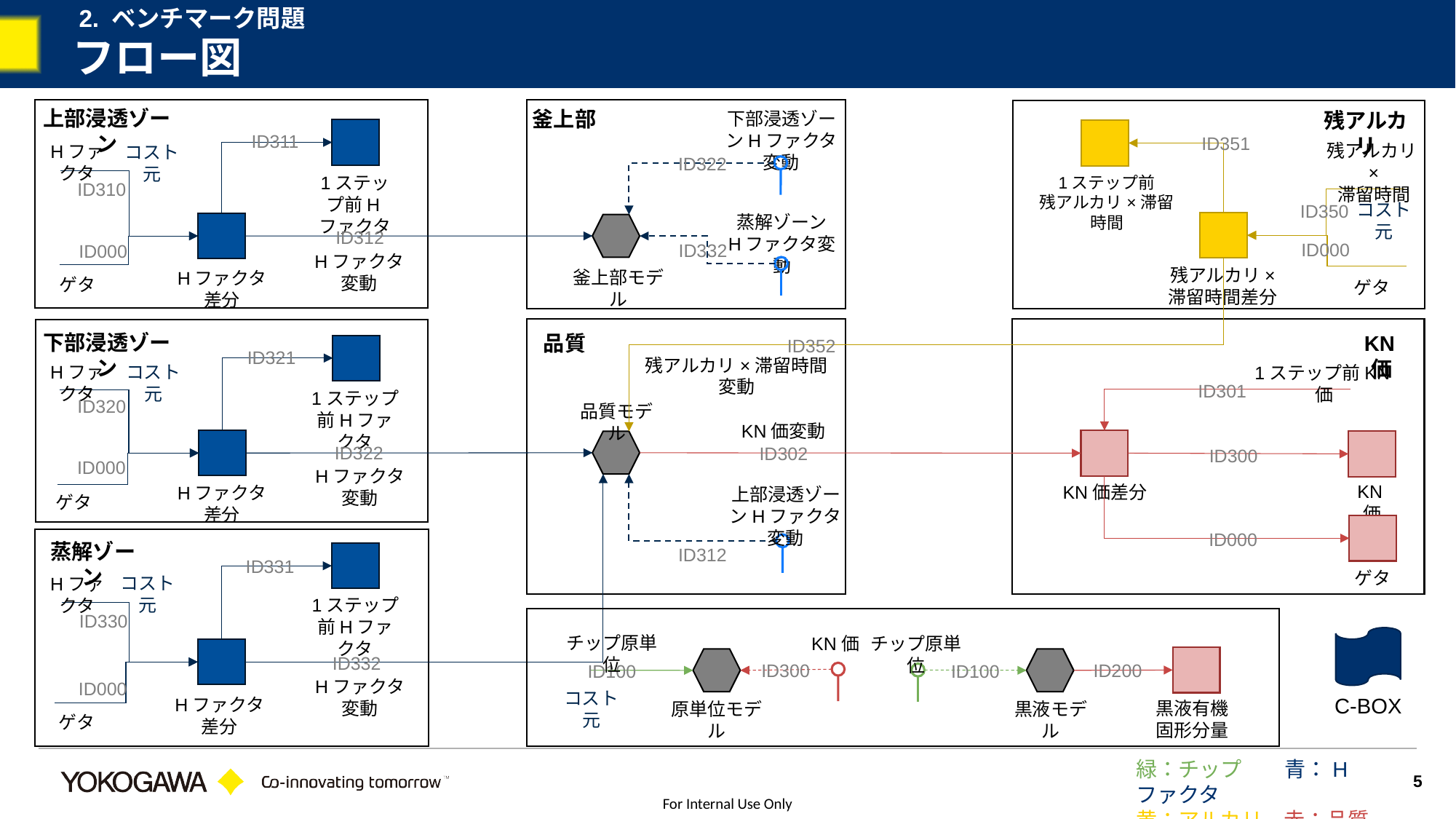

2. ベンチマーク問題
# フロー図

上部浸透ゾーン

釜上部
残アルカリ
下部浸透ゾーンHファクタ変動

ID311
ID351
残アルカリ×
滞留時間
Hファクタ
コスト元
ID322

1ステップ前Hファクタ
1ステップ前
残アルカリ×滞留時間
ID310
コスト元
ID350
蒸解ゾーン
Hファクタ変動

ID312
ID000
ID332
ID000
Hファクタ変動

残アルカリ×
滞留時間差分
釜上部モデル
Hファクタ差分
ゲタ
ゲタ

下部浸透ゾーン
品質
KN価
ID352

ID321
残アルカリ×滞留時間変動
コスト元
Hファクタ
1ステップ前KN価
ID301
1ステップ前Hファクタ
ID320
品質モデル
KN価変動

ID322
ID302
ID300
ID000
Hファクタ変動
KN価
KN価差分
Hファクタ差分
上部浸透ゾーンHファクタ変動
ゲタ

ID000

蒸解ゾーン

ID312

ID331
ゲタ
コスト元
Hファクタ
1ステップ前Hファクタ
ID330

チップ原単位
KN価
チップ原単位

ID332

ID200
ID300
ID100
ID100

Hファクタ変動
ID000
コスト元
C-BOX
Hファクタ差分
黒液有機固形分量
原単位モデル
黒液モデル
ゲタ
緑：チップ　　青：Hファクタ
黄：アルカリ　赤：品質
5